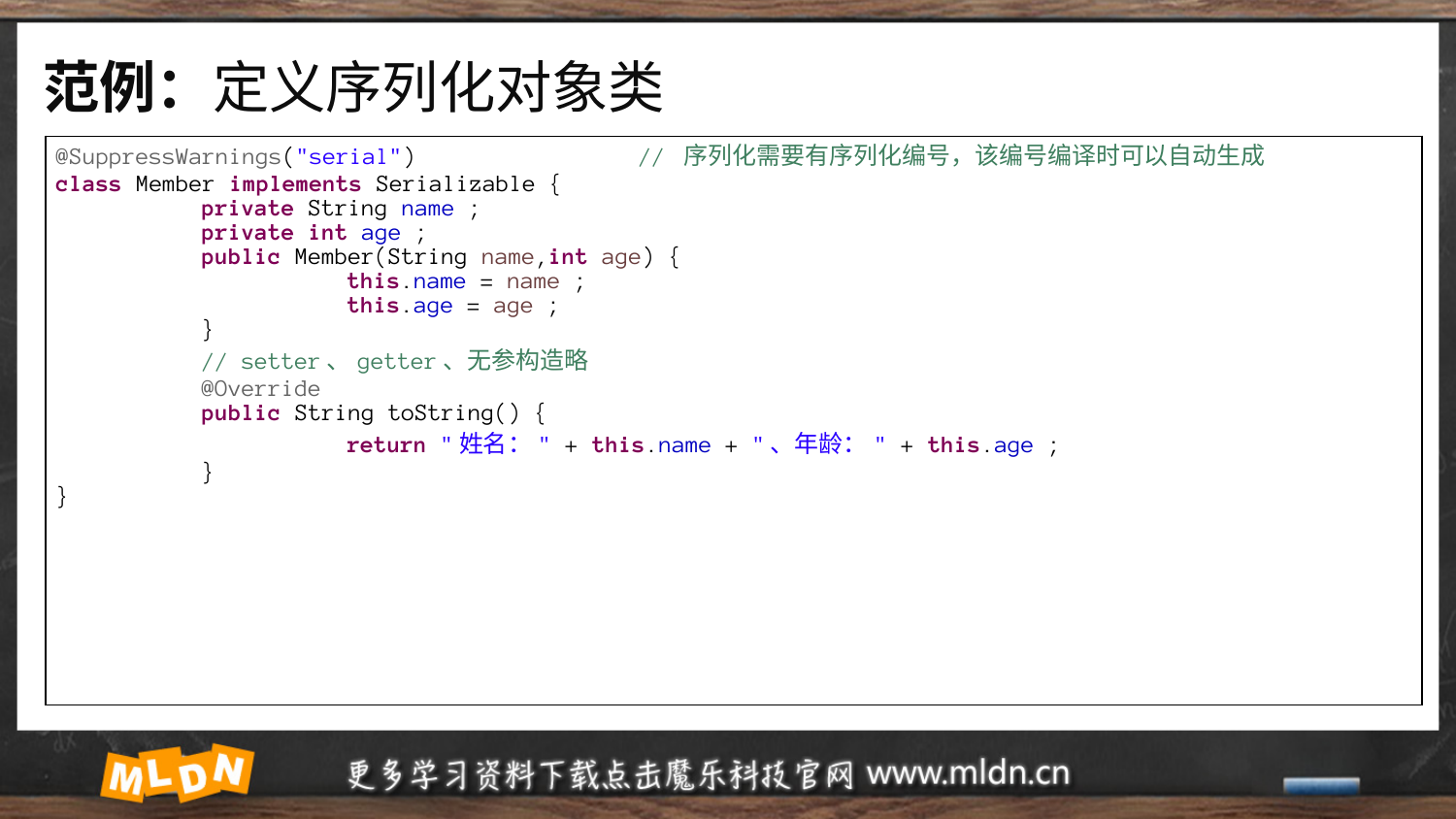

# 范例：定义序列化对象类
| @SuppressWarnings("serial") // 序列化需要有序列化编号，该编号编译时可以自动生成 class Member implements Serializable { private String name ; private int age ; public Member(String name,int age) { this.name = name ; this.age = age ; } // setter、getter、无参构造略 @Override public String toString() { return "姓名：" + this.name + "、年龄：" + this.age ; } } |
| --- |